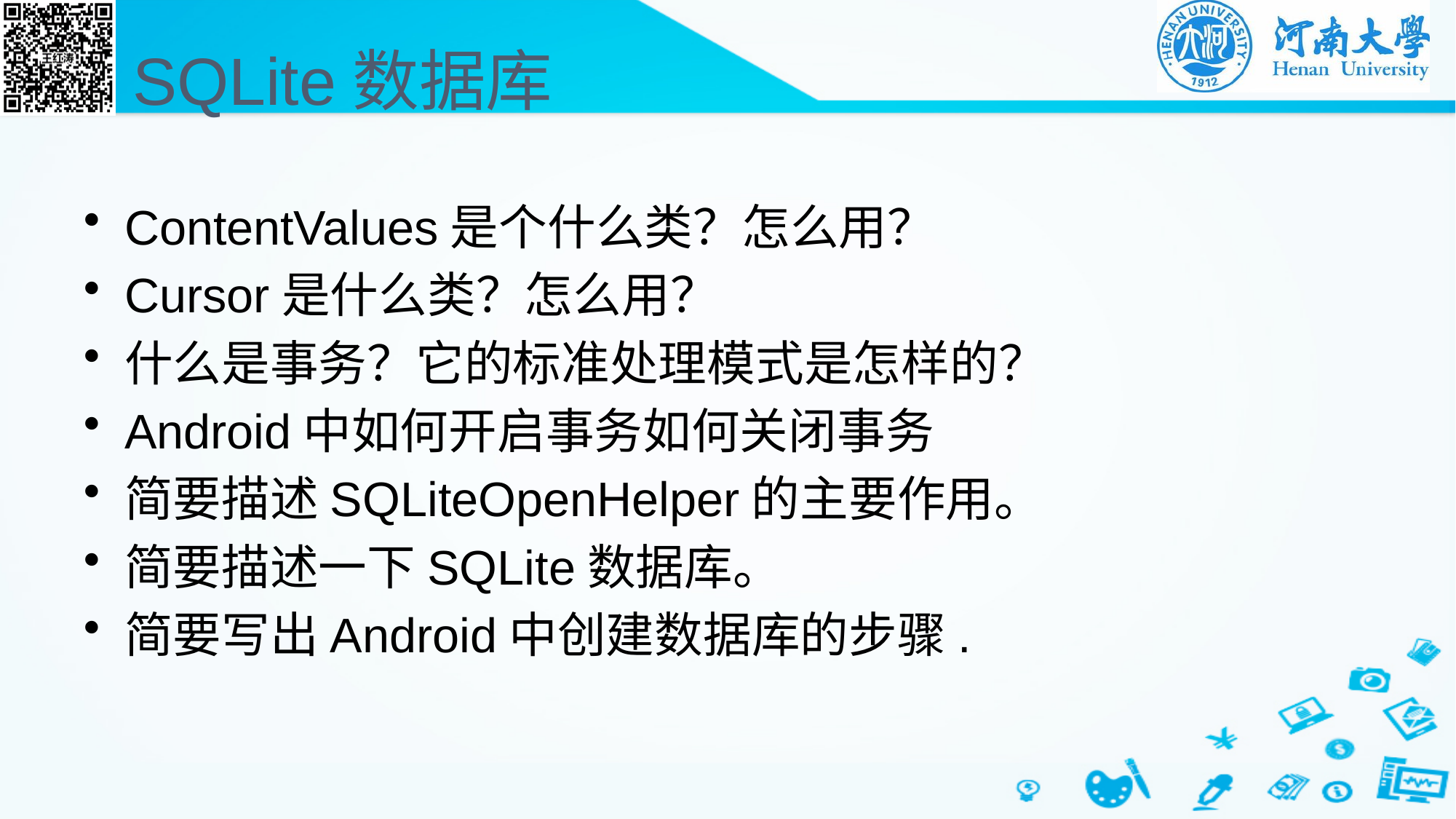

# SQLite数据库
ContentValues是个什么类？怎么用？
Cursor是什么类？怎么用？
什么是事务？它的标准处理模式是怎样的？
Android中如何开启事务如何关闭事务
简要描述SQLiteOpenHelper的主要作用。
简要描述一下SQLite数据库。
简要写出Android中创建数据库的步骤.